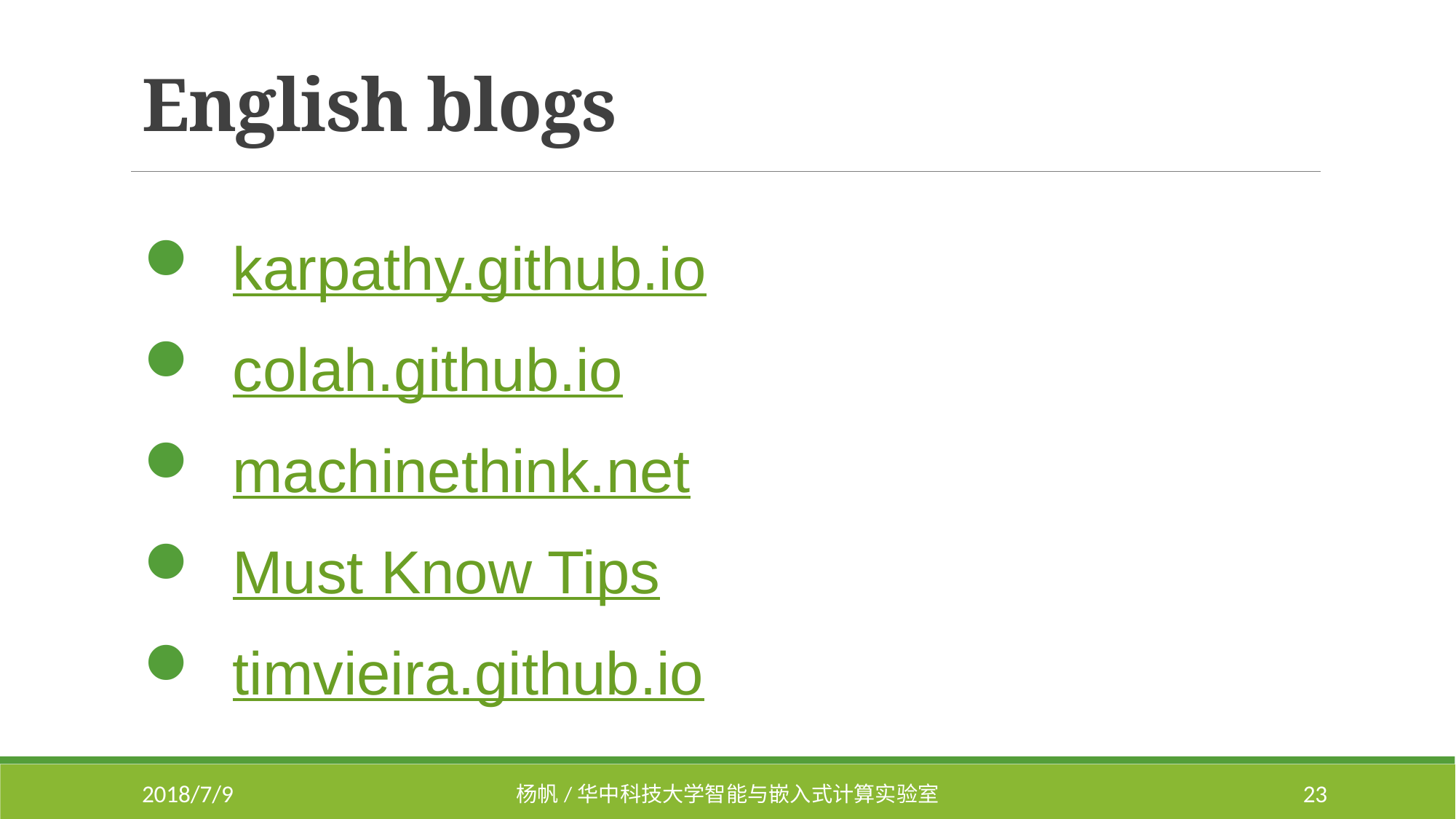

# English blogs
karpathy.github.io
colah.github.io
machinethink.net
Must Know Tips
timvieira.github.io
2018/7/9
杨帆/华中科技大学智能与嵌入式计算实验室
23